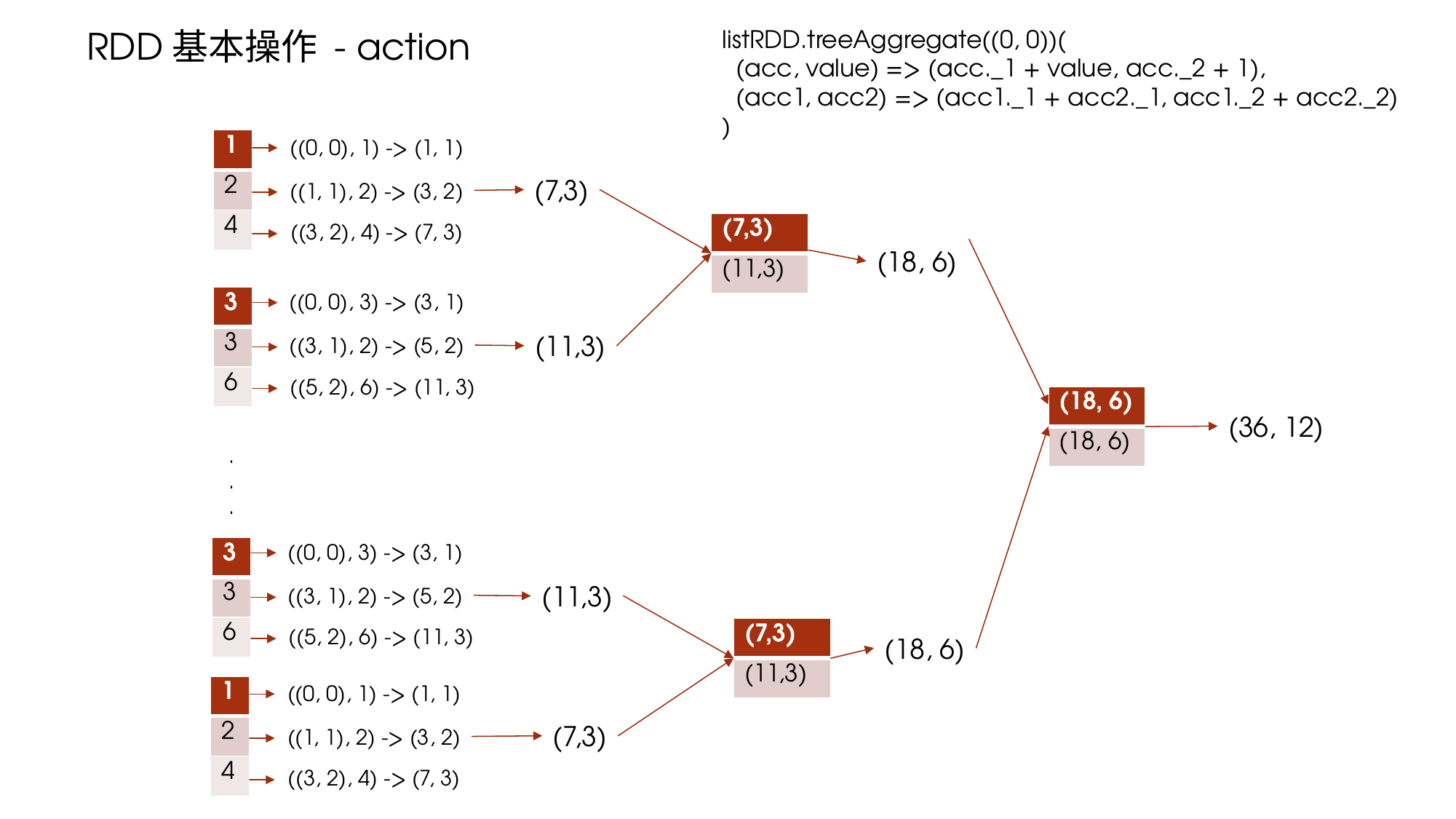

RDD基本操作 - action
listRDD.treeAggregate((0, 0))(
  (acc, value) => (acc._1 + value, acc._2 + 1),
  (acc1, acc2) => (acc1._1 + acc2._1, acc1._2 + acc2._2)
)
((0, 0), 1) -> (1, 1)
| 1 |
| --- |
| 2 |
| 4 |
(7,3)
((1, 1), 2) -> (3, 2)
((3, 2), 4) -> (7, 3)
| (7,3) |
| --- |
| (11,3) |
(18, 6)
((0, 0), 3) -> (3, 1)
| 3 |
| --- |
| 3 |
| 6 |
(11,3)
((3, 1), 2) -> (5, 2)
((5, 2), 6) -> (11, 3)
| (18, 6) |
| --- |
| (18, 6) |
(36, 12)
.
.
.
((0, 0), 3) -> (3, 1)
| 3 |
| --- |
| 3 |
| 6 |
(11,3)
((3, 1), 2) -> (5, 2)
((5, 2), 6) -> (11, 3)
| (7,3) |
| --- |
| (11,3) |
(18, 6)
((0, 0), 1) -> (1, 1)
| 1 |
| --- |
| 2 |
| 4 |
(7,3)
((1, 1), 2) -> (3, 2)
((3, 2), 4) -> (7, 3)